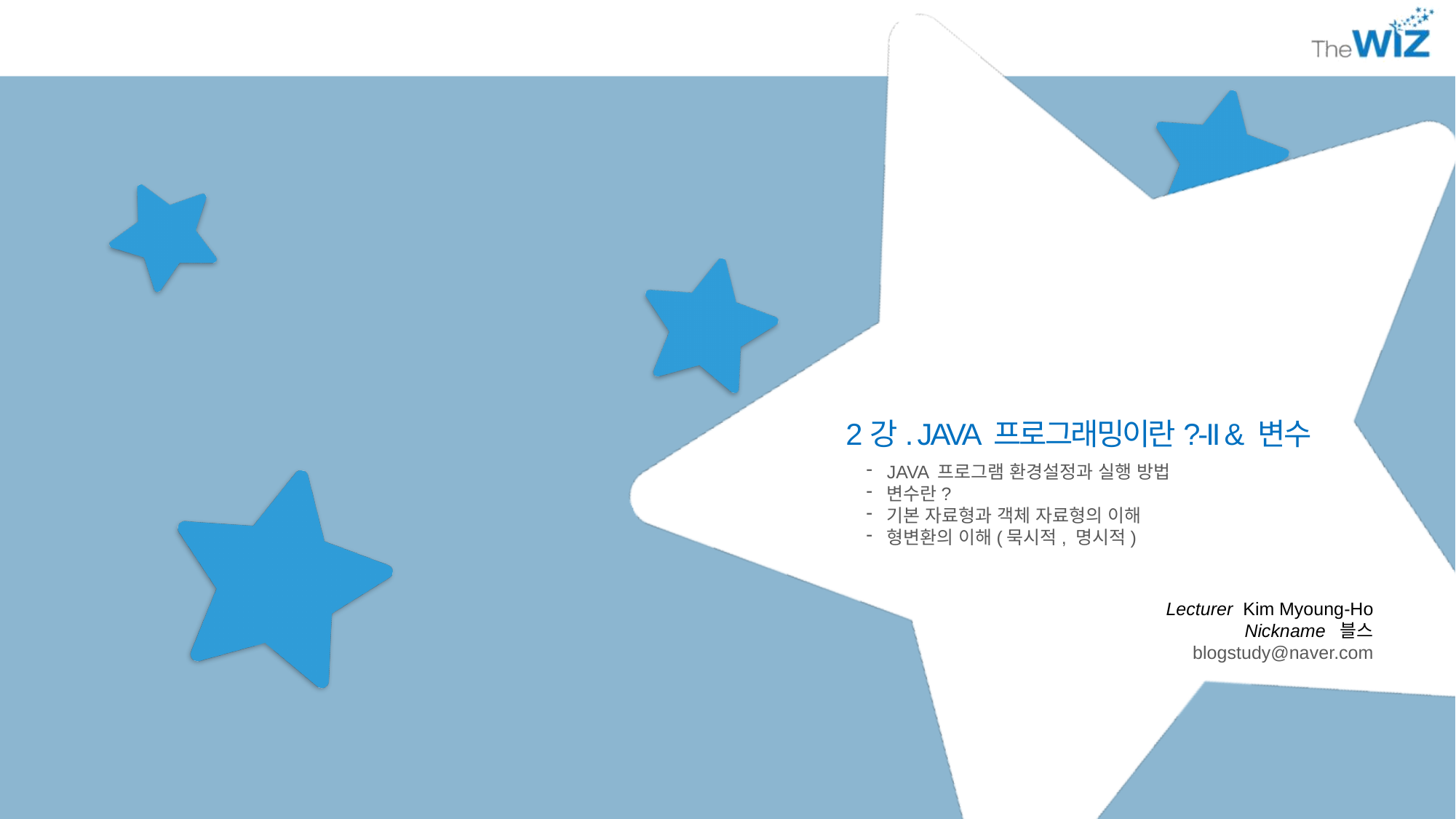

2강. JAVA 프로그래밍이란?-II & 변수
JAVA 프로그램 환경설정과 실행 방법
변수란?
기본 자료형과 객체 자료형의 이해
형변환의 이해(묵시적, 명시적)
Lecturer  Kim Myoung-Ho
Nickname  블스
blogstudy@naver.com